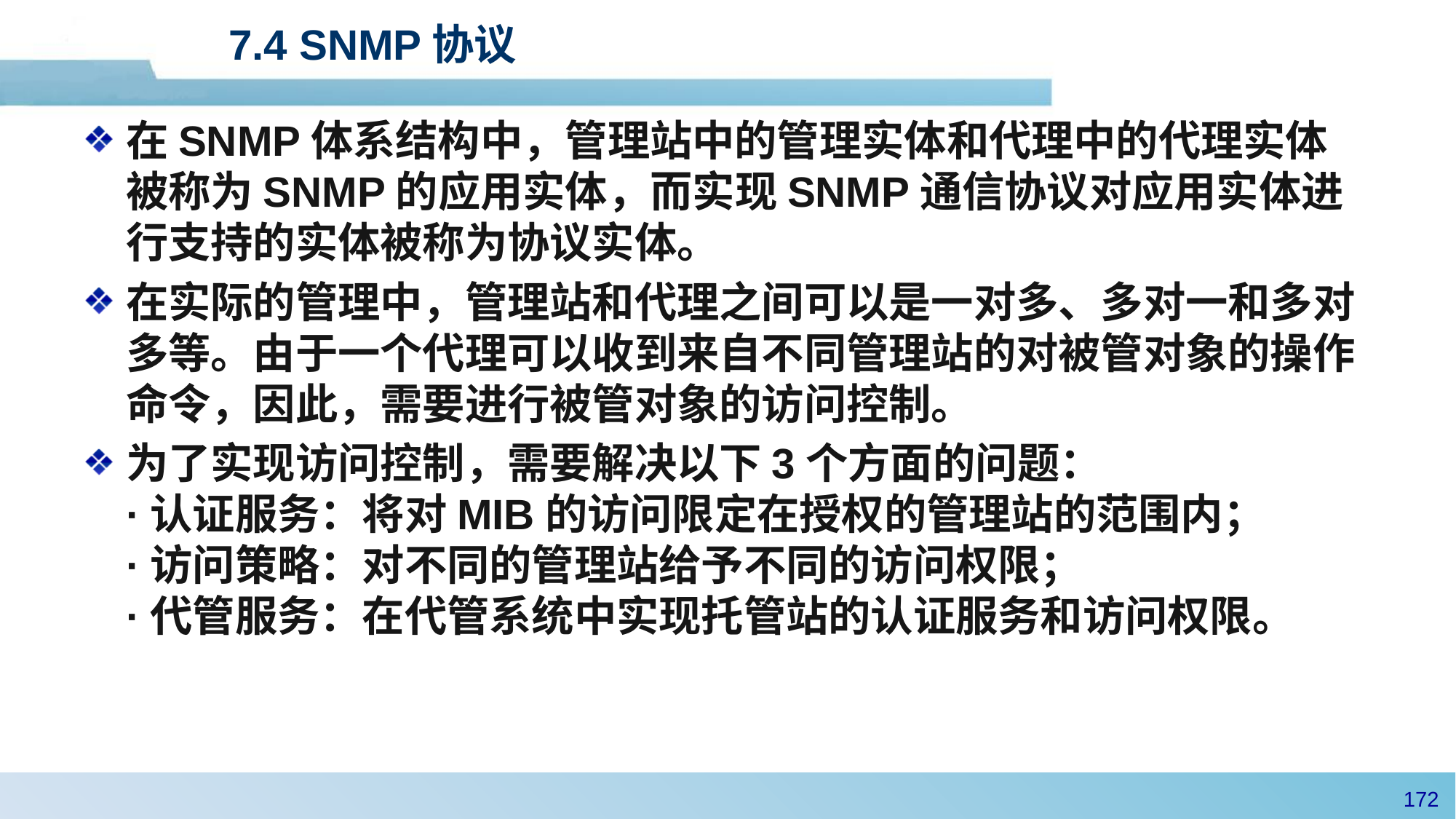

# 7.4 SNMP协议
在SNMP体系结构中，管理站中的管理实体和代理中的代理实体被称为SNMP的应用实体，而实现SNMP通信协议对应用实体进行支持的实体被称为协议实体。
在实际的管理中，管理站和代理之间可以是一对多、多对一和多对多等。由于一个代理可以收到来自不同管理站的对被管对象的操作命令，因此，需要进行被管对象的访问控制。
为了实现访问控制，需要解决以下3个方面的问题：
·认证服务：将对MIB的访问限定在授权的管理站的范围内；
·访问策略：对不同的管理站给予不同的访问权限；
·代管服务：在代管系统中实现托管站的认证服务和访问权限。
172